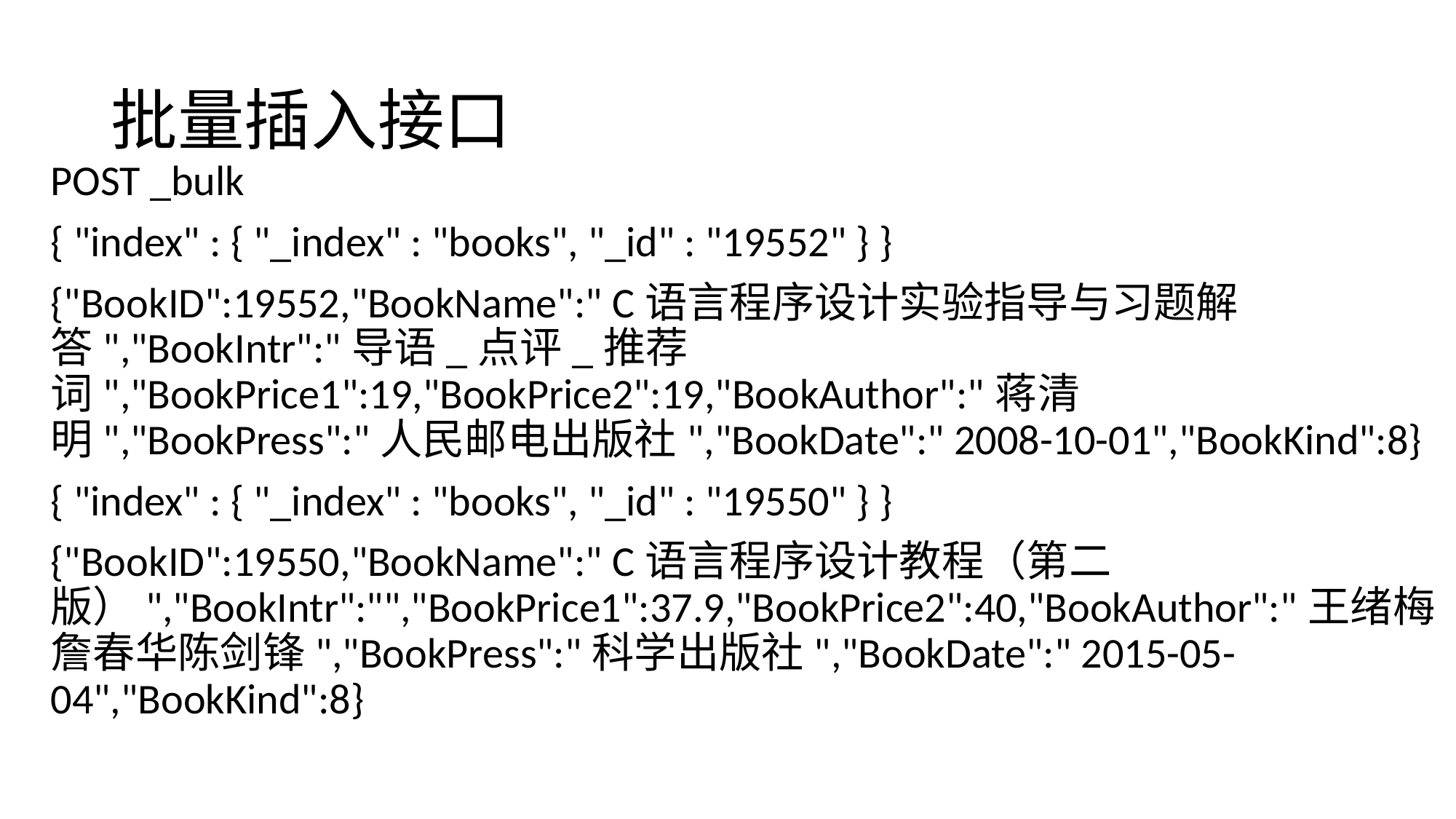

# 批量插入接口
POST _bulk
{ "index" : { "_index" : "books", "_id" : "19552" } }
{"BookID":19552,"BookName":" C语言程序设计实验指导与习题解答","BookIntr":"导语_点评_推荐词","BookPrice1":19,"BookPrice2":19,"BookAuthor":"蒋清明","BookPress":"人民邮电出版社","BookDate":" 2008-10-01","BookKind":8}
{ "index" : { "_index" : "books", "_id" : "19550" } }
{"BookID":19550,"BookName":" C语言程序设计教程（第二版）","BookIntr":"","BookPrice1":37.9,"BookPrice2":40,"BookAuthor":"王绪梅詹春华陈剑锋","BookPress":"科学出版社","BookDate":" 2015-05-04","BookKind":8}